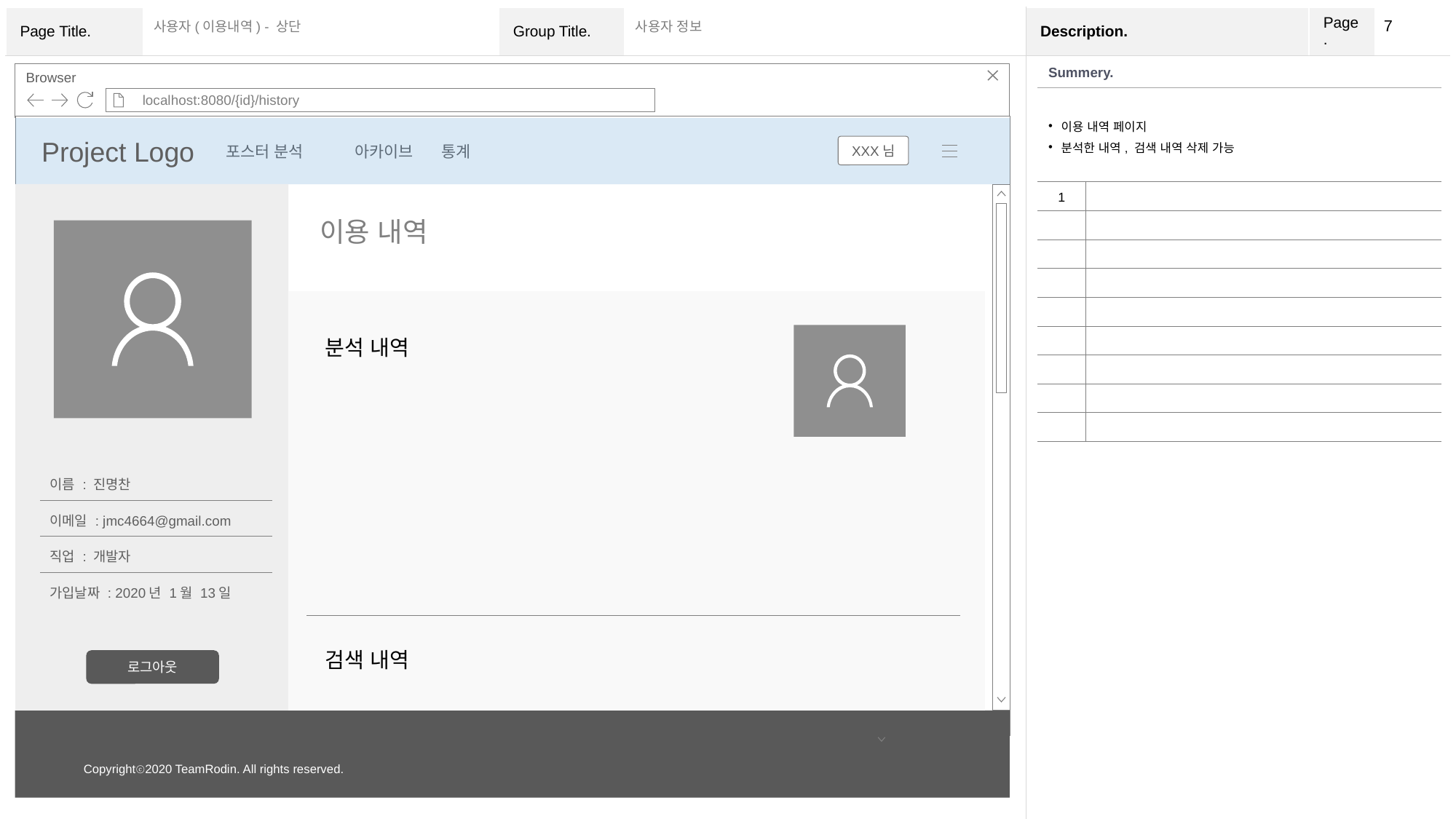

사용자(이용내역) - 상단
사용자 정보
| Summery. |  |  |
| --- | --- | --- |
| 이용 내역 페이지 분석한 내역, 검색 내역 삭제 가능 |  |  |
| 1 |  |  |
|  |  |  |
|  |  |  |
|  |  |  |
|  |  |  |
|  |  |  |
|  |  |  |
|  |  |  |
|  |  |  |
localhost:8080/{id}/history
이용 내역
분석 내역

검색 내역